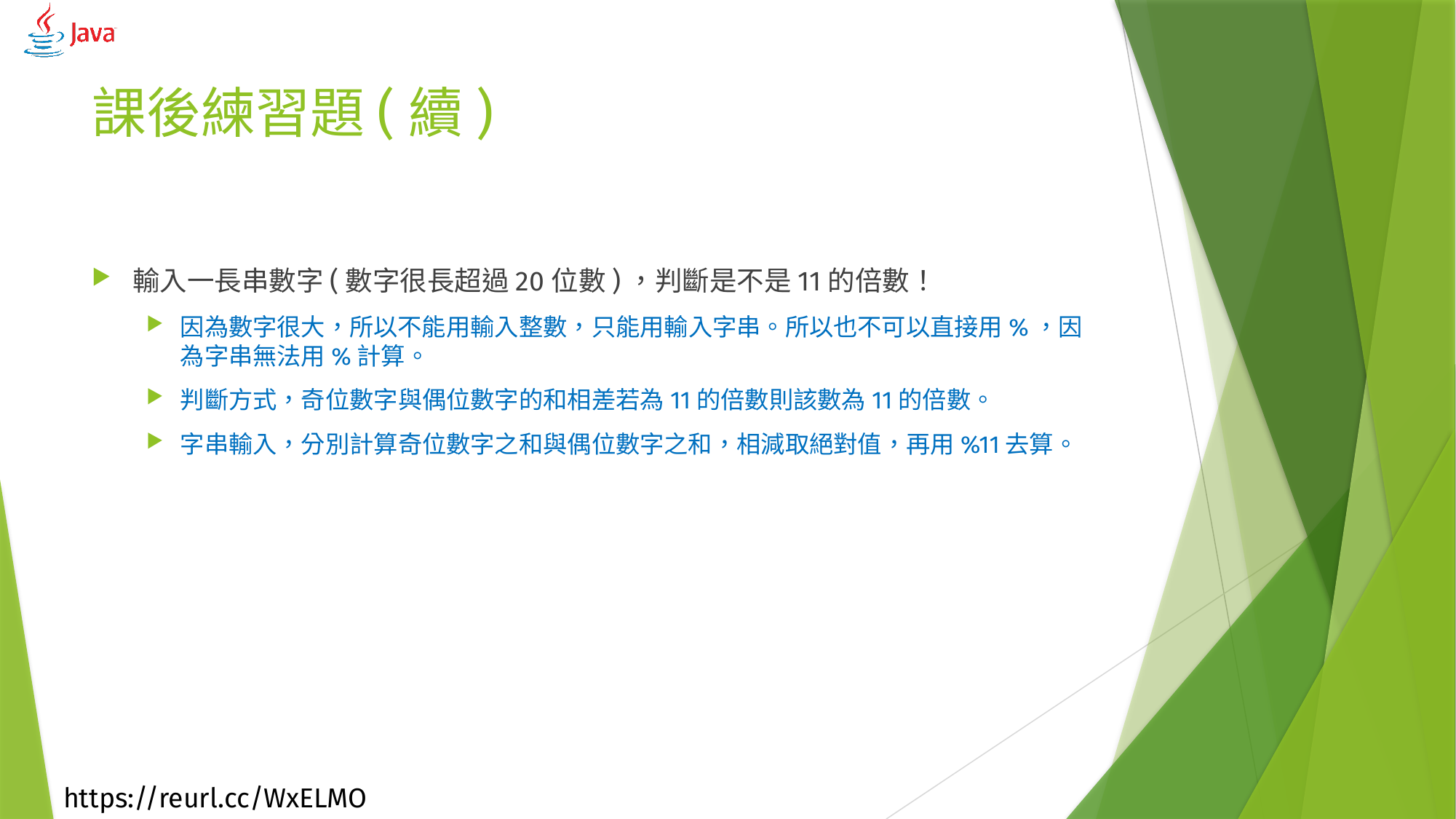

# 課後練習題(續)
輸入一長串數字(數字很長超過20位數)，判斷是不是11的倍數！
因為數字很大，所以不能用輸入整數，只能用輸入字串。所以也不可以直接用%，因為字串無法用%計算。
判斷方式，奇位數字與偶位數字的和相差若為11的倍數則該數為11的倍數。
字串輸入，分別計算奇位數字之和與偶位數字之和，相減取絕對值，再用%11去算。